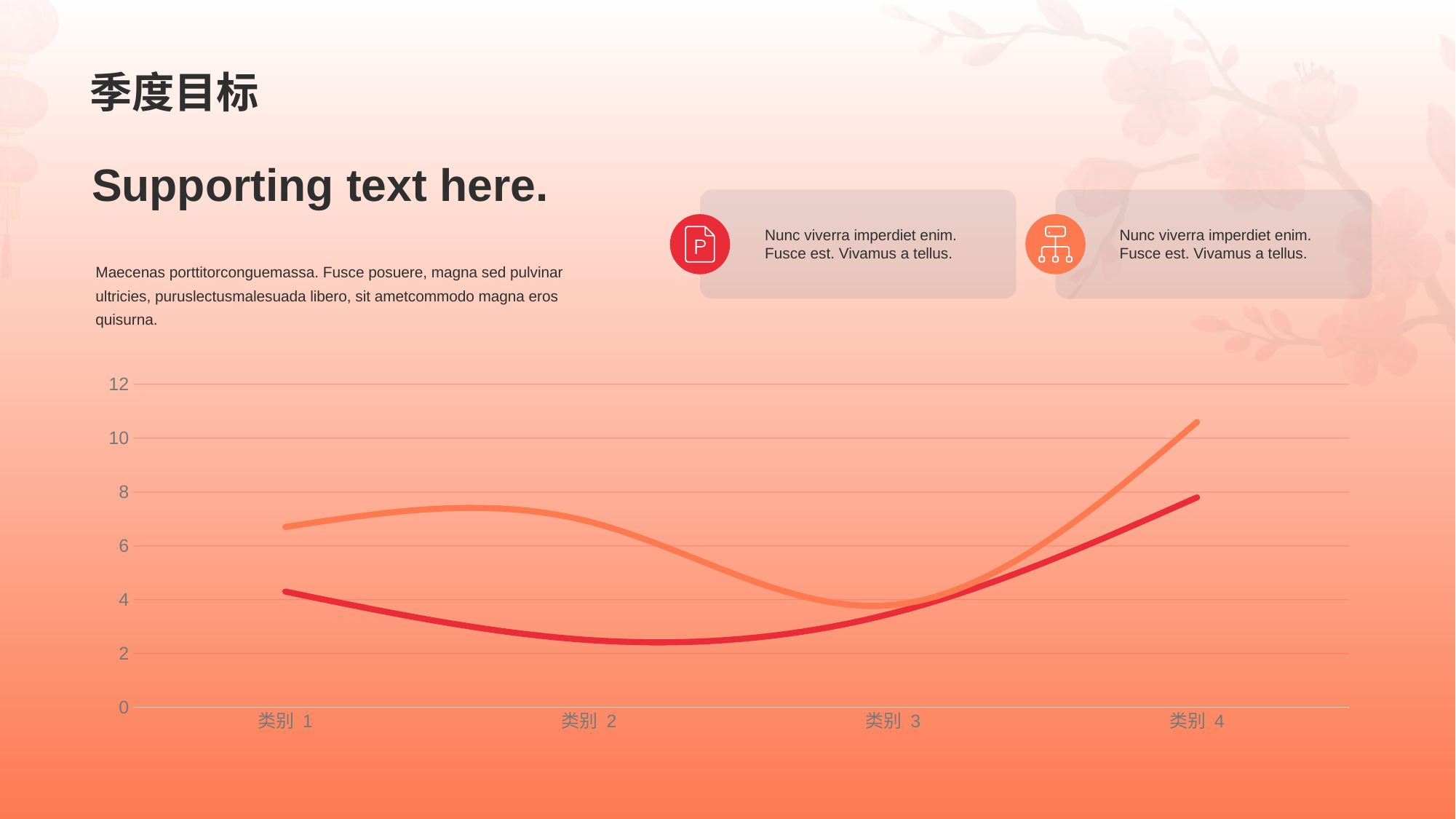

# 季度目标
Supporting text here.
Maecenas porttitorconguemassa. Fusce posuere, magna sed pulvinar ultricies, puruslectusmalesuada libero, sit ametcommodo magna eros quisurna.

Nunc viverra imperdiet enim. Fusce est. Vivamus a tellus.

Nunc viverra imperdiet enim. Fusce est. Vivamus a tellus.

### Chart

| Category | 系列 1 | 系列 2 |
|---|---|---|
| 类别 1 | 4.3 | 2.4 |
| 类别 2 | 2.5 | 4.4 |
| 类别 3 | 3.5 | 0.3 |
| 类别 4 | 7.8 | 2.8 |